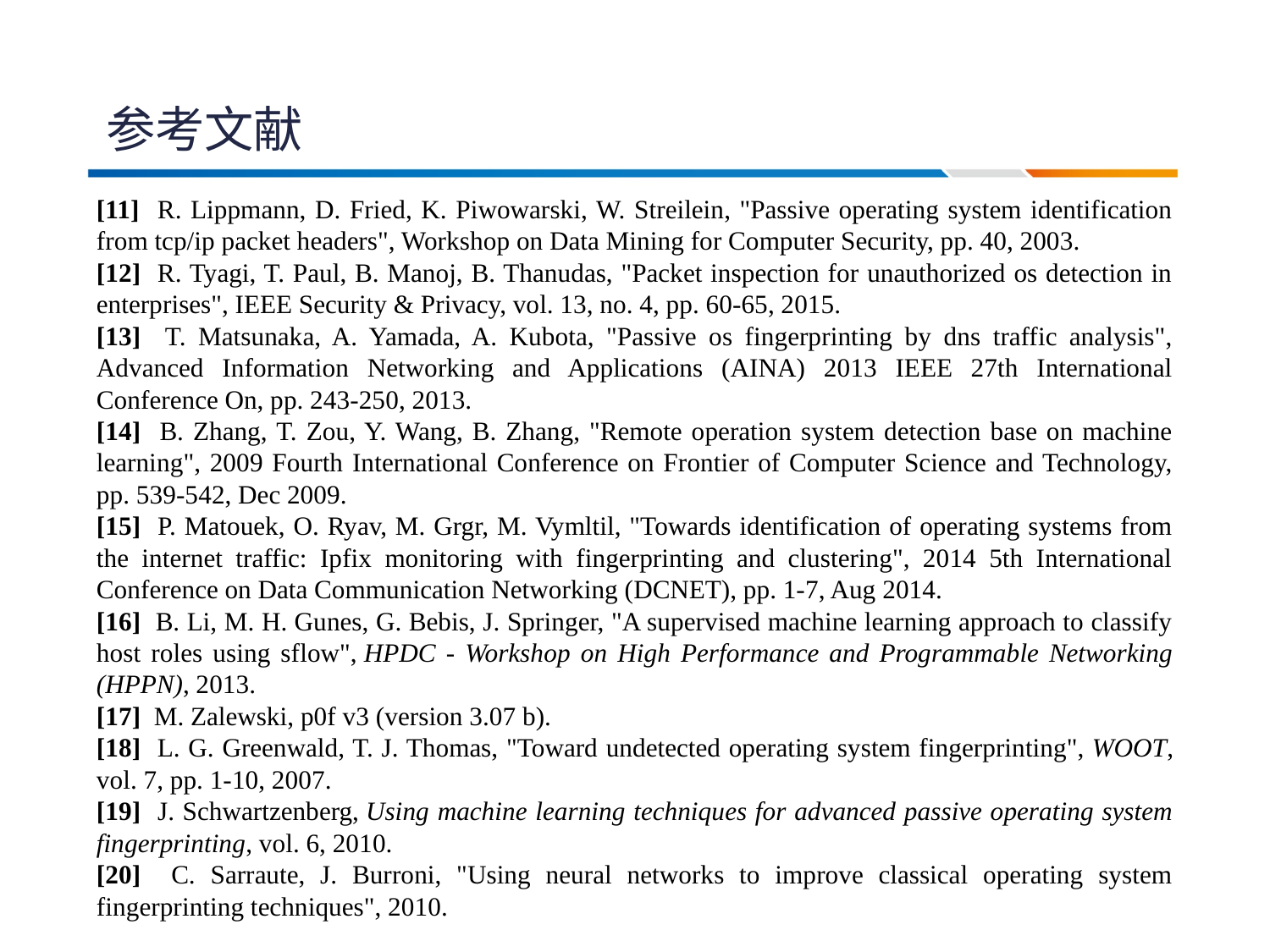

# 参考文献
[11]  R. Lippmann, D. Fried, K. Piwowarski, W. Streilein, "Passive operating system identification from tcp/ip packet headers", Workshop on Data Mining for Computer Security, pp. 40, 2003.
[12]  R. Tyagi, T. Paul, B. Manoj, B. Thanudas, "Packet inspection for unauthorized os detection in enterprises", IEEE Security & Privacy, vol. 13, no. 4, pp. 60-65, 2015.
[13]  T. Matsunaka, A. Yamada, A. Kubota, "Passive os fingerprinting by dns traffic analysis", Advanced Information Networking and Applications (AINA) 2013 IEEE 27th International Conference On, pp. 243-250, 2013.
[14]  B. Zhang, T. Zou, Y. Wang, B. Zhang, "Remote operation system detection base on machine learning", 2009 Fourth International Conference on Frontier of Computer Science and Technology, pp. 539-542, Dec 2009.
[15]  P. Matouek, O. Ryav, M. Grgr, M. Vymltil, "Towards identification of operating systems from the internet traffic: Ipfix monitoring with fingerprinting and clustering", 2014 5th International Conference on Data Communication Networking (DCNET), pp. 1-7, Aug 2014.
[16]  B. Li, M. H. Gunes, G. Bebis, J. Springer, "A supervised machine learning approach to classify host roles using sflow", HPDC - Workshop on High Performance and Programmable Networking (HPPN), 2013.
[17]  M. Zalewski, p0f v3 (version 3.07 b).
[18]  L. G. Greenwald, T. J. Thomas, "Toward undetected operating system fingerprinting", WOOT, vol. 7, pp. 1-10, 2007.
[19]  J. Schwartzenberg, Using machine learning techniques for advanced passive operating system fingerprinting, vol. 6, 2010.
[20]  C. Sarraute, J. Burroni, "Using neural networks to improve classical operating system fingerprinting techniques", 2010.